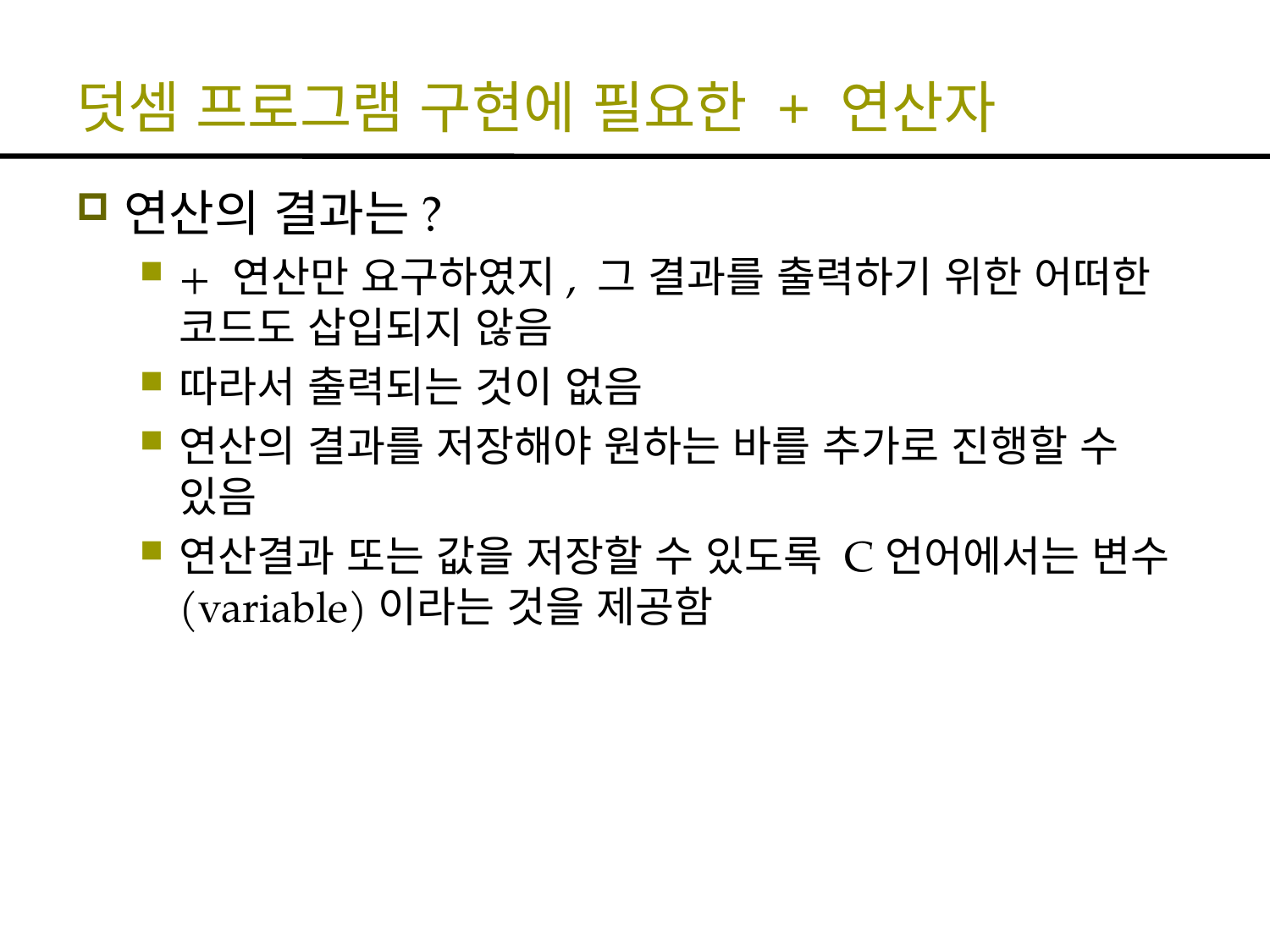

# 덧셈 프로그램 구현에 필요한 + 연산자
연산의 결과는?
+ 연산만 요구하였지, 그 결과를 출력하기 위한 어떠한 코드도 삽입되지 않음
따라서 출력되는 것이 없음
연산의 결과를 저장해야 원하는 바를 추가로 진행할 수 있음
연산결과 또는 값을 저장할 수 있도록 C언어에서는 변수(variable)이라는 것을 제공함